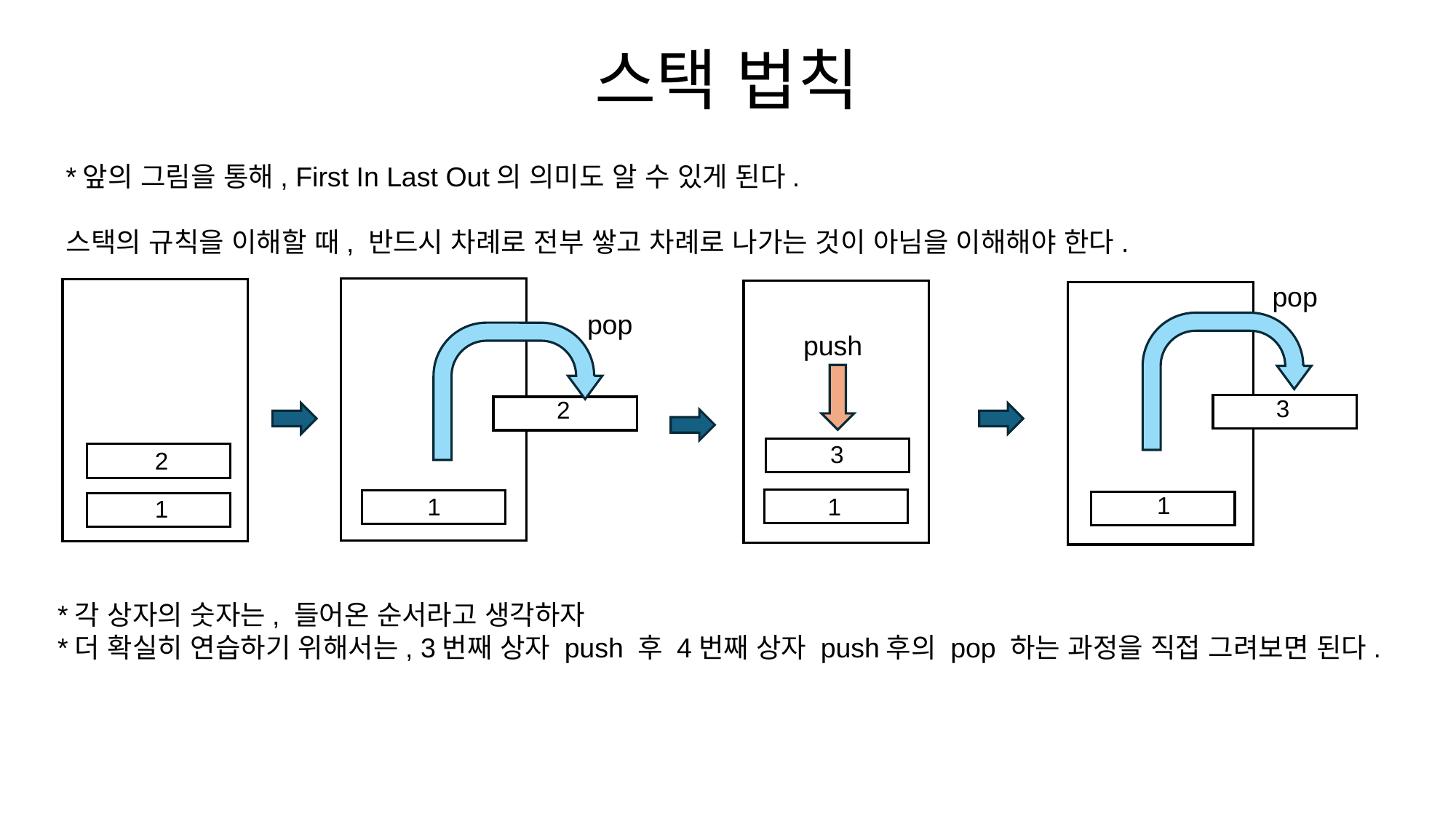

# 스택 법칙
*앞의 그림을 통해, First In Last Out의 의미도 알 수 있게 된다.

스택의 규칙을 이해할 때, 반드시 차례로 전부 쌓고 차례로 나가는 것이 아님을 이해해야 한다.

pop

pop

push

3
2

3

2

1
1
1
1

*각 상자의 숫자는, 들어온 순서라고 생각하자
*더 확실히 연습하기 위해서는, 3번째 상자 push 후 4번째 상자 push후의 pop 하는 과정을 직접 그려보면 된다.